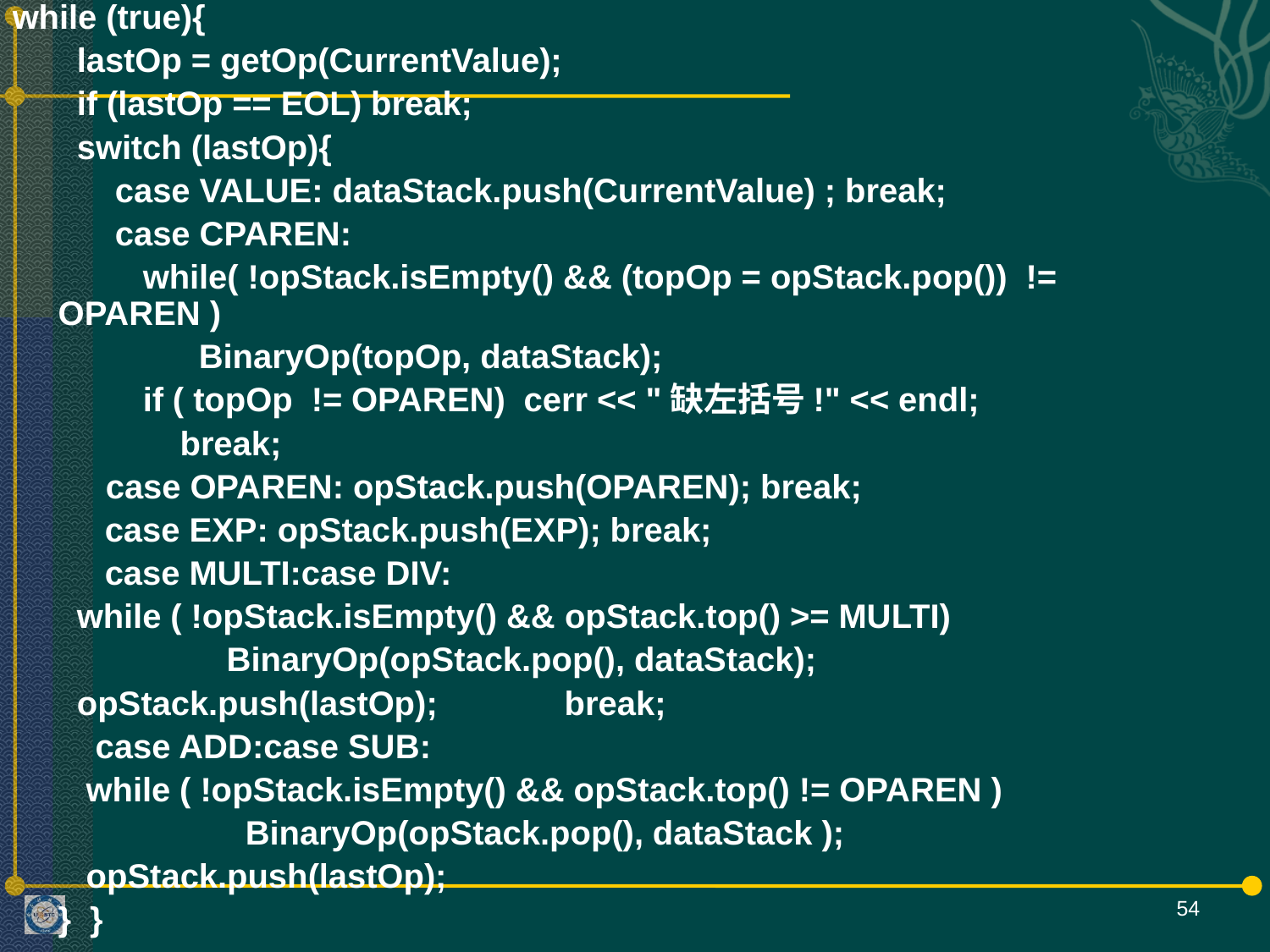

while (true){
	  lastOp = getOp(CurrentValue);
	  if (lastOp == EOL) break;
	  switch (lastOp){
           case VALUE: dataStack.push(CurrentValue) ; break;
           case CPAREN:
              while( !opStack.isEmpty() && (topOp = opStack.pop())  != OPAREN )
                    BinaryOp(topOp, dataStack);
              if ( topOp  != OPAREN)  cerr << "缺左括号!" << endl;
        	break;
          case OPAREN: opStack.push(OPAREN); break;
	     case EXP: opStack.push(EXP); break;
	     case MULTI:case DIV:
		  while ( !opStack.isEmpty() && opStack.top() >= MULTI)
                       BinaryOp(opStack.pop(), dataStack);
		  opStack.push(lastOp);	  break;
	    case ADD:case SUB:
		   while ( !opStack.isEmpty() && opStack.top() != OPAREN )
                         BinaryOp(opStack.pop(), dataStack );
		   opStack.push(lastOp);
	}  }
54